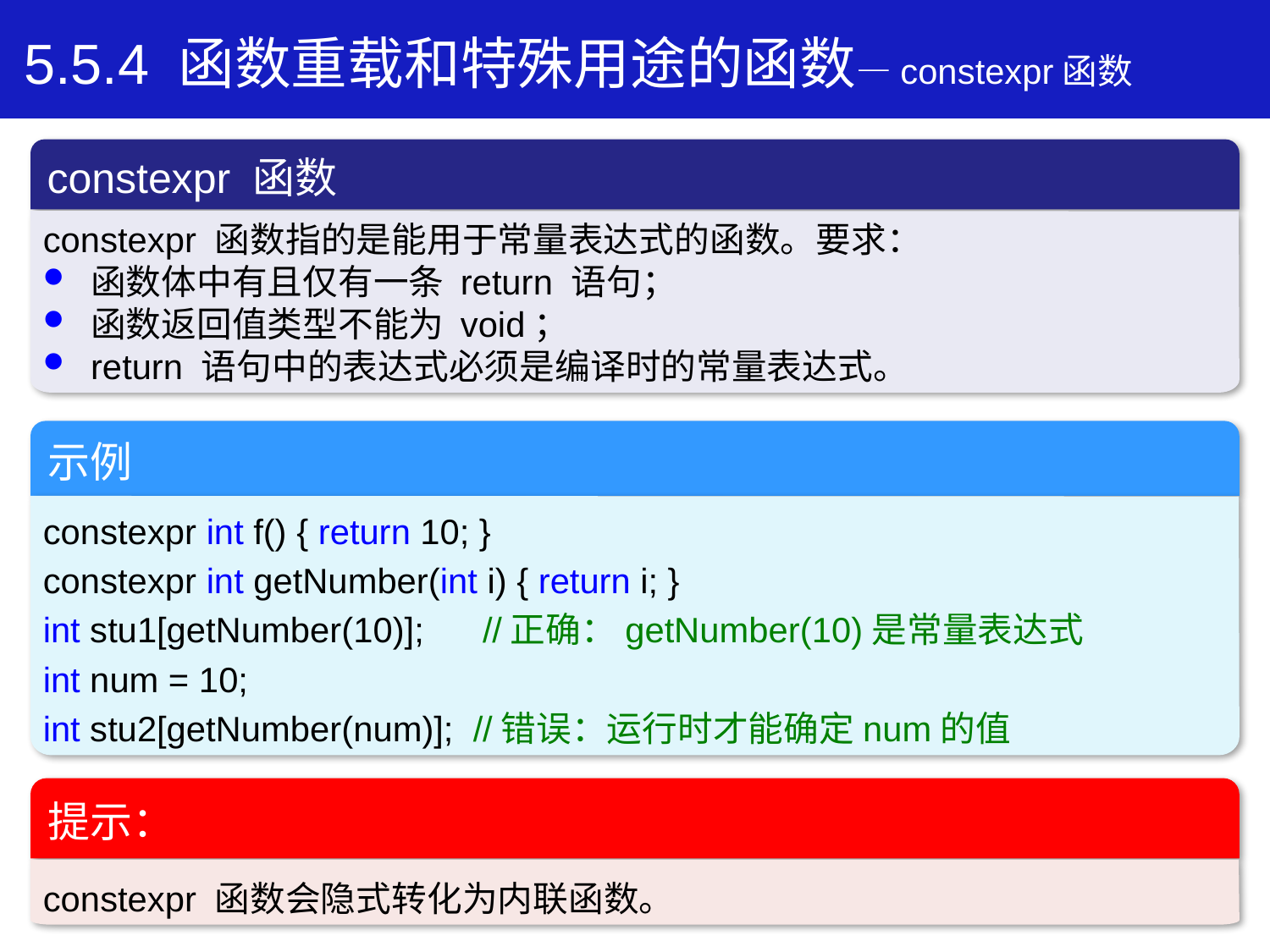

5.5.4 函数重载和特殊用途的函数—constexpr函数
constexpr 函数
constexpr 函数指的是能用于常量表达式的函数。要求：
函数体中有且仅有一条 return 语句；
函数返回值类型不能为 void；
return 语句中的表达式必须是编译时的常量表达式。
示例
constexpr int f() { return 10; }
constexpr int getNumber(int i) { return i; }
int stu1[getNumber(10)];      //正确：getNumber(10)是常量表达式
int num = 10;
int stu2[getNumber(num)];  //错误：运行时才能确定num的值
提示：
constexpr 函数会隐式转化为内联函数。
48